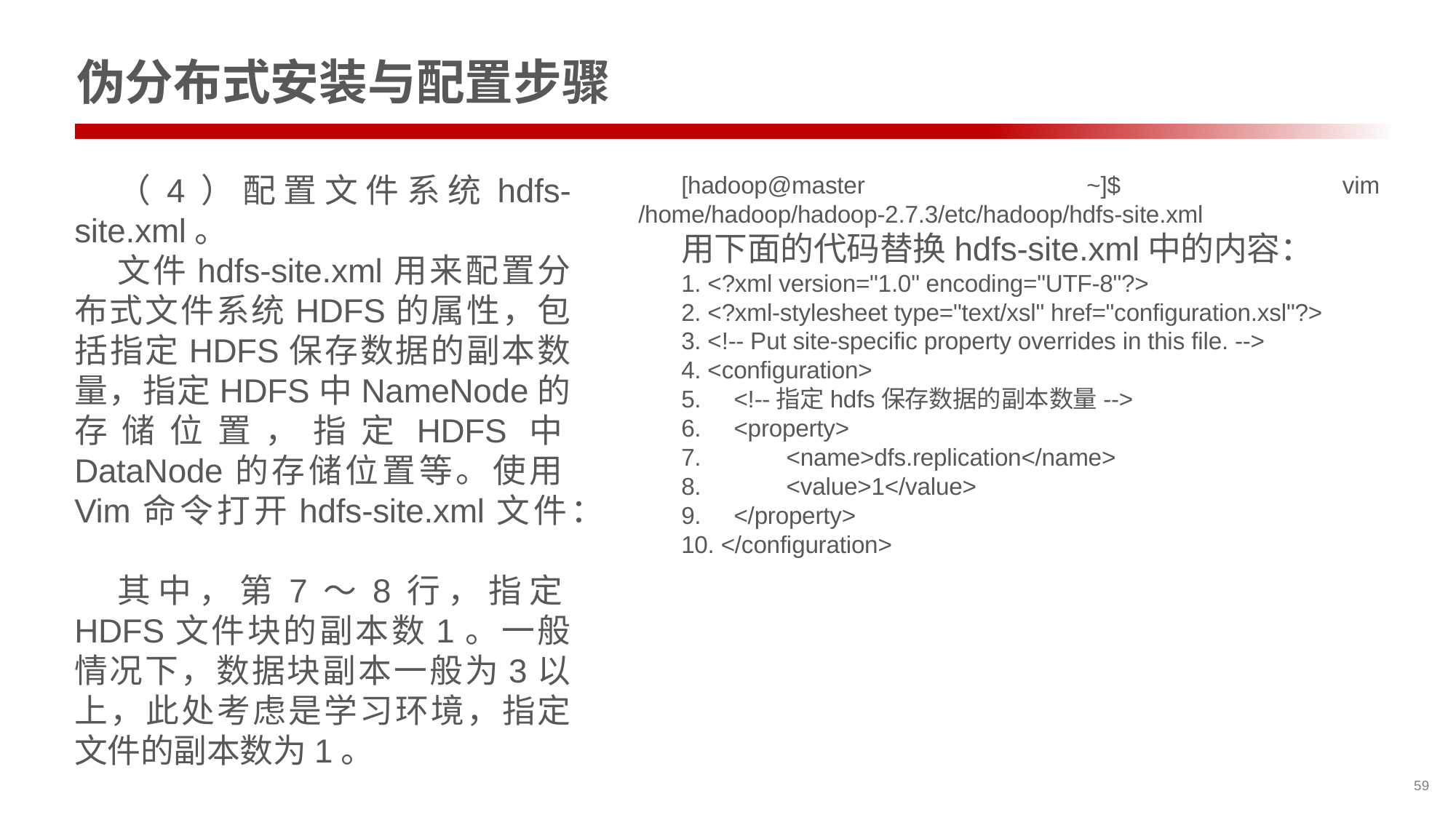

# 伪分布式安装与配置步骤

（4）配置文件系统hdfs-site.xml。
文件hdfs-site.xml用来配置分布式文件系统HDFS的属性，包括指定HDFS保存数据的副本数量，指定HDFS中NameNode的存储位置，指定HDFS中DataNode的存储位置等。使用Vim命令打开hdfs-site.xml文件：

其中，第7～8行，指定HDFS文件块的副本数1。一般情况下，数据块副本一般为3以上，此处考虑是学习环境，指定文件的副本数为1。
[hadoop@master ~]$ vim /home/hadoop/hadoop-2.7.3/etc/hadoop/hdfs-site.xml
用下面的代码替换hdfs-site.xml中的内容：
1. <?xml version="1.0" encoding="UTF-8"?>
2. <?xml-stylesheet type="text/xsl" href="configuration.xsl"?>
3. <!-- Put site-specific property overrides in this file. -->
4. <configuration>
5.     <!--指定hdfs保存数据的副本数量-->
6.     <property>
7.             <name>dfs.replication</name>
8.             <value>1</value>
9.     </property>
10. </configuration>
59